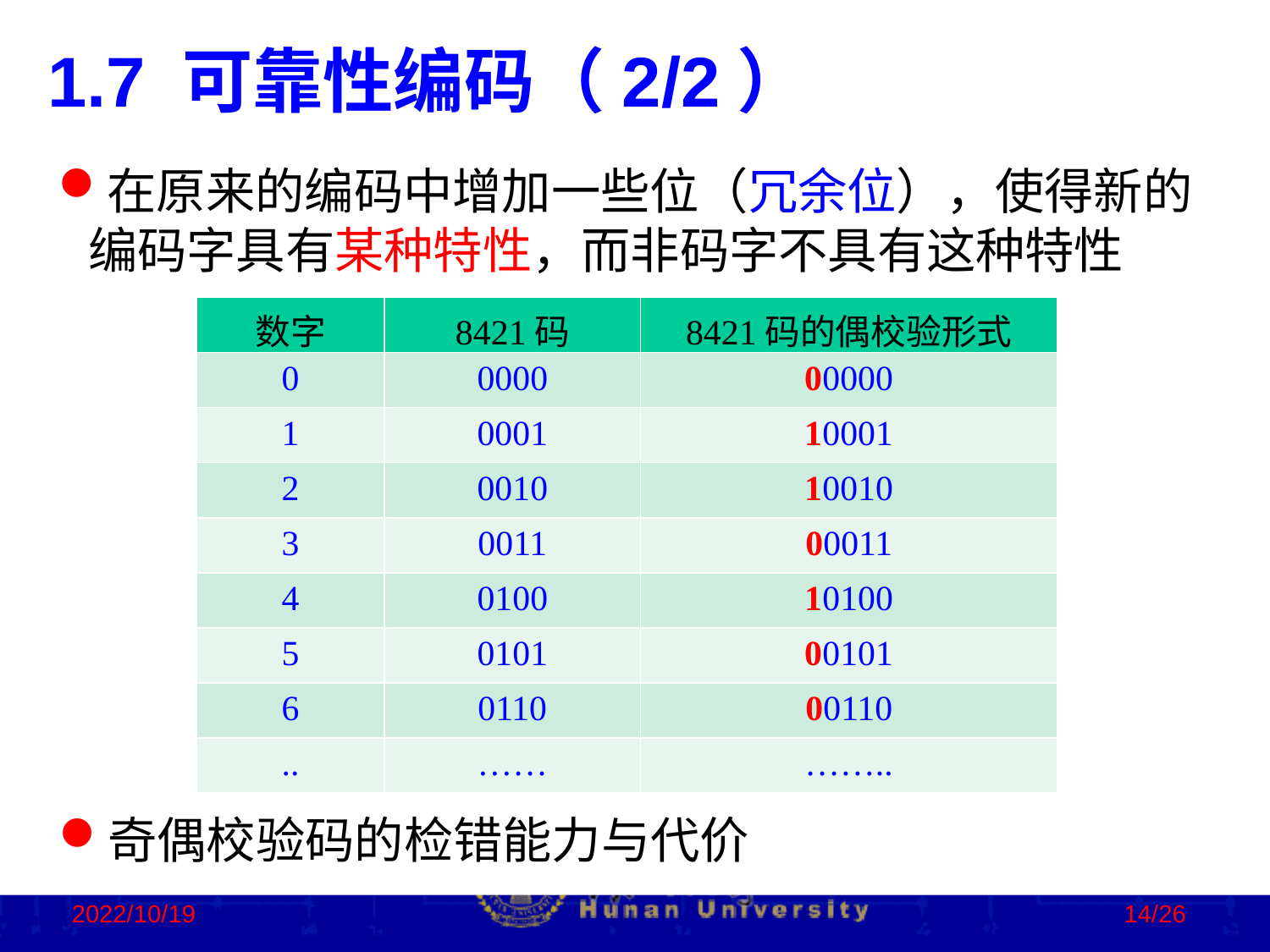

1.7 可靠性编码（2/2）
在原来的编码中增加一些位（冗余位），使得新的编码字具有某种特性，而非码字不具有这种特性
| 数字 | 8421码 | 8421码的偶校验形式 |
| --- | --- | --- |
| 0 | 0000 | 00000 |
| 1 | 0001 | 10001 |
| 2 | 0010 | 10010 |
| 3 | 0011 | 00011 |
| 4 | 0100 | 10100 |
| 5 | 0101 | 00101 |
| 6 | 0110 | 00110 |
| .. | …… | …….. |
奇偶校验码的检错能力与代价
2022/10/19
14/26